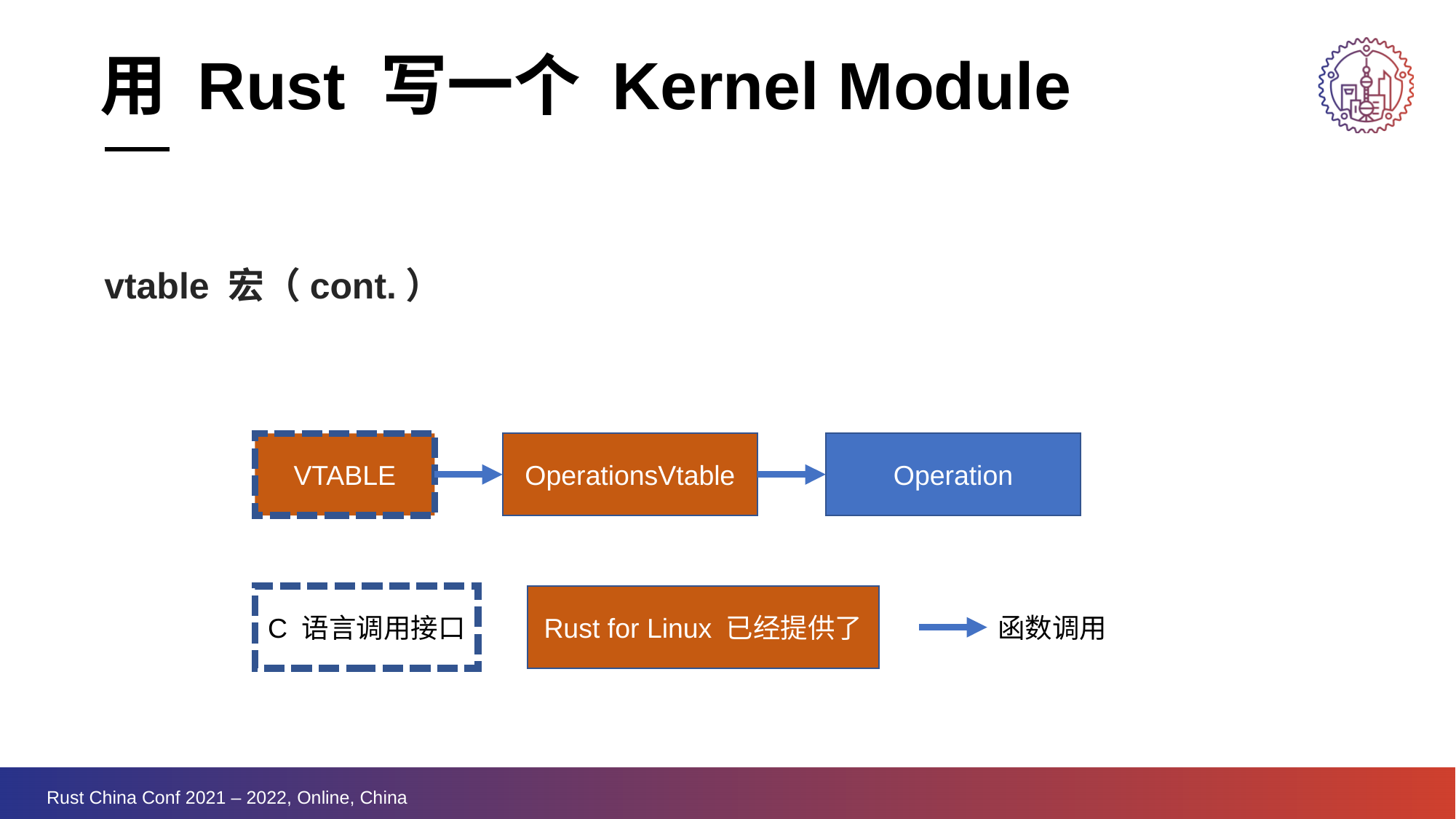

用 Rust 写一个 Kernel Module
vtable 宏（cont.）

Operation
VTABLE
OperationsVtable
Rust for Linux 已经提供了
C 语言调用接口
函数调用